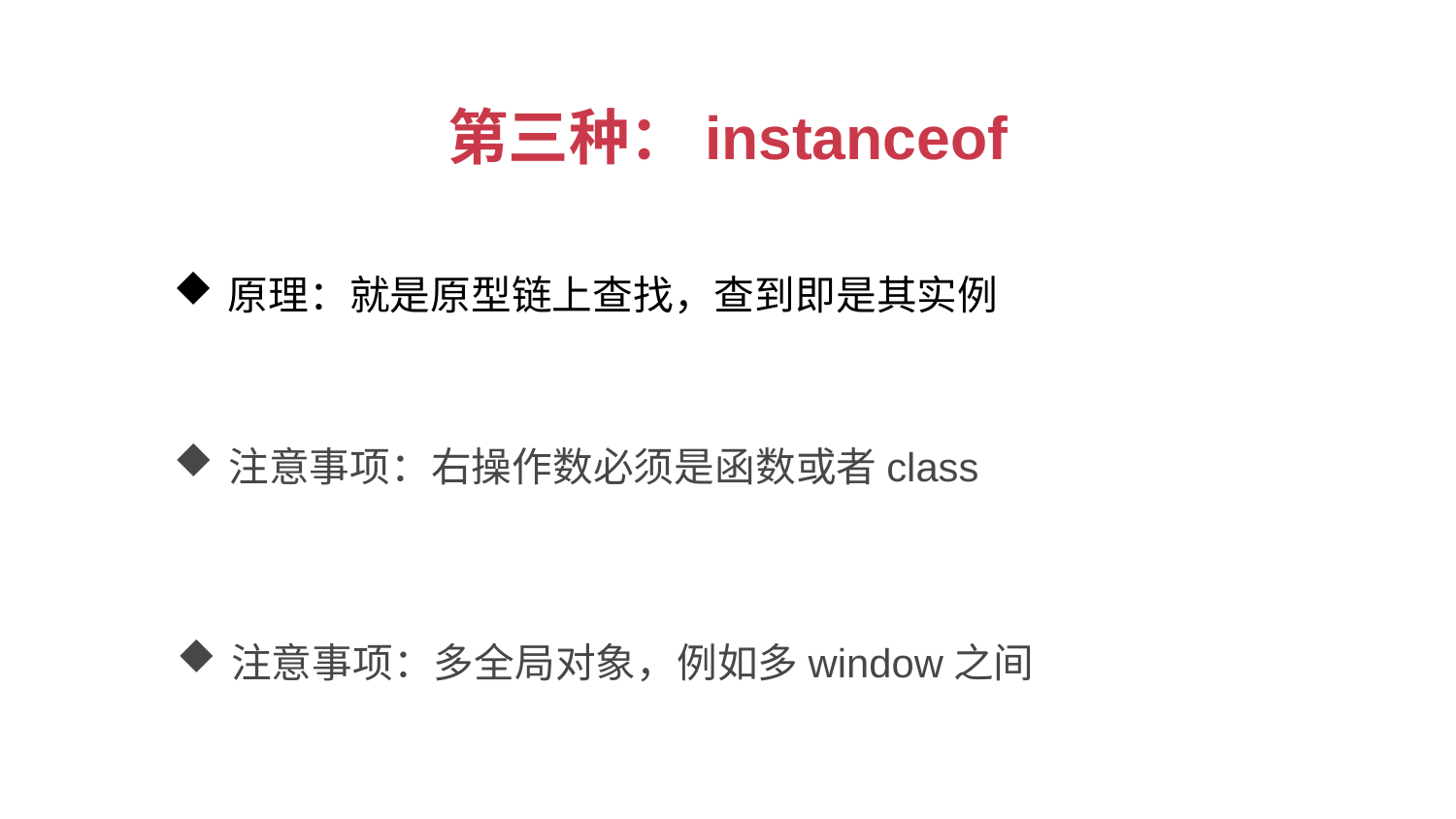

第三种：instanceof
原理：就是原型链上查找，查到即是其实例
注意事项：右操作数必须是函数或者class
注意事项：多全局对象，例如多window之间